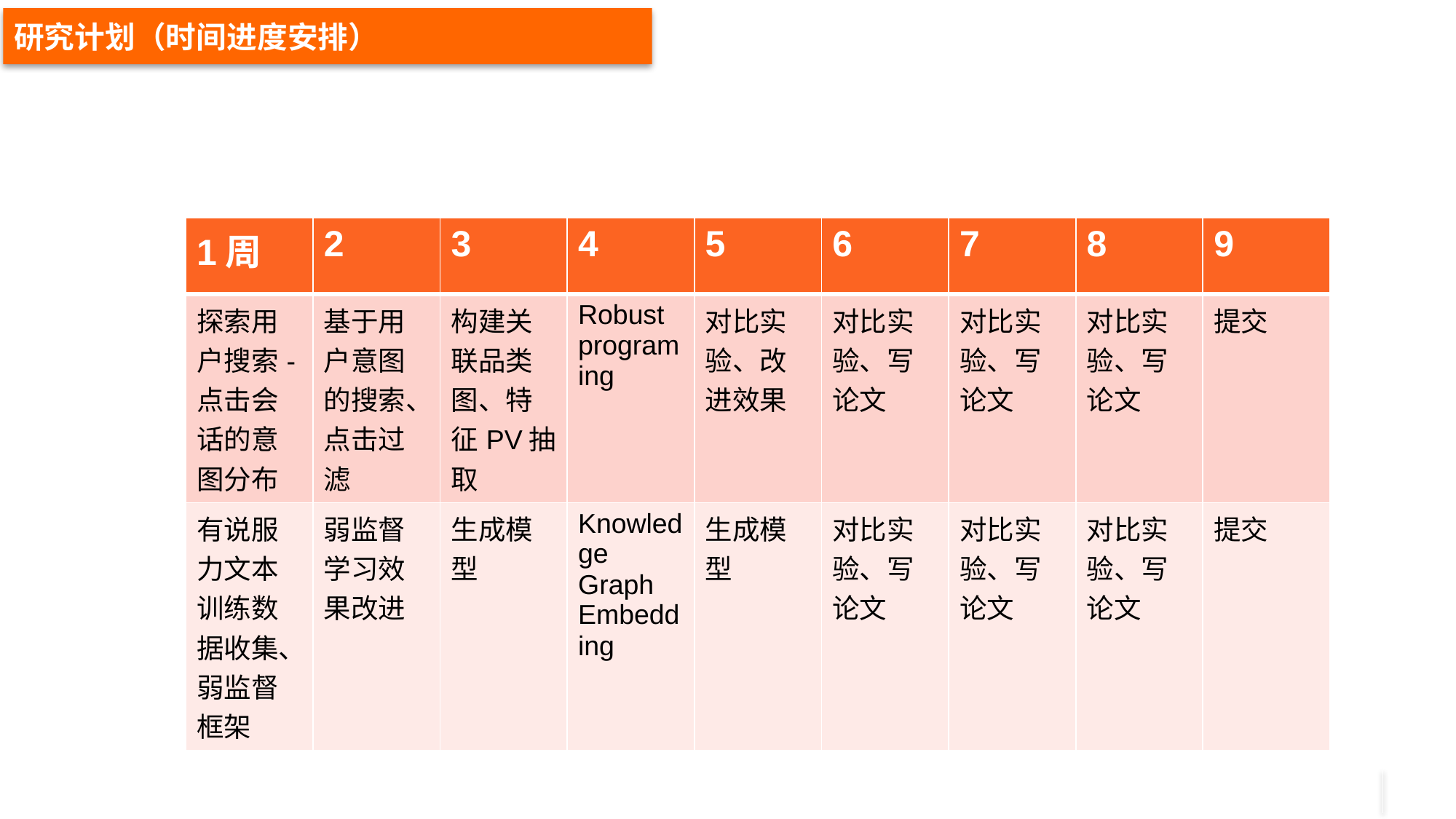

研究计划（时间进度安排）
| 1周 | 2 | 3 | 4 | 5 | 6 | 7 | 8 | 9 |
| --- | --- | --- | --- | --- | --- | --- | --- | --- |
| 探索用户搜索-点击会话的意图分布 | 基于用户意图的搜索、点击过滤 | 构建关联品类图、特征PV抽取 | Robust programing | 对比实验、改进效果 | 对比实验、写论文 | 对比实验、写论文 | 对比实验、写论文 | 提交 |
| 有说服力文本训练数据收集、弱监督框架 | 弱监督学习效果改进 | 生成模型 | Knowledge Graph Embedding | 生成模型 | 对比实验、写论文 | 对比实验、写论文 | 对比实验、写论文 | 提交 |